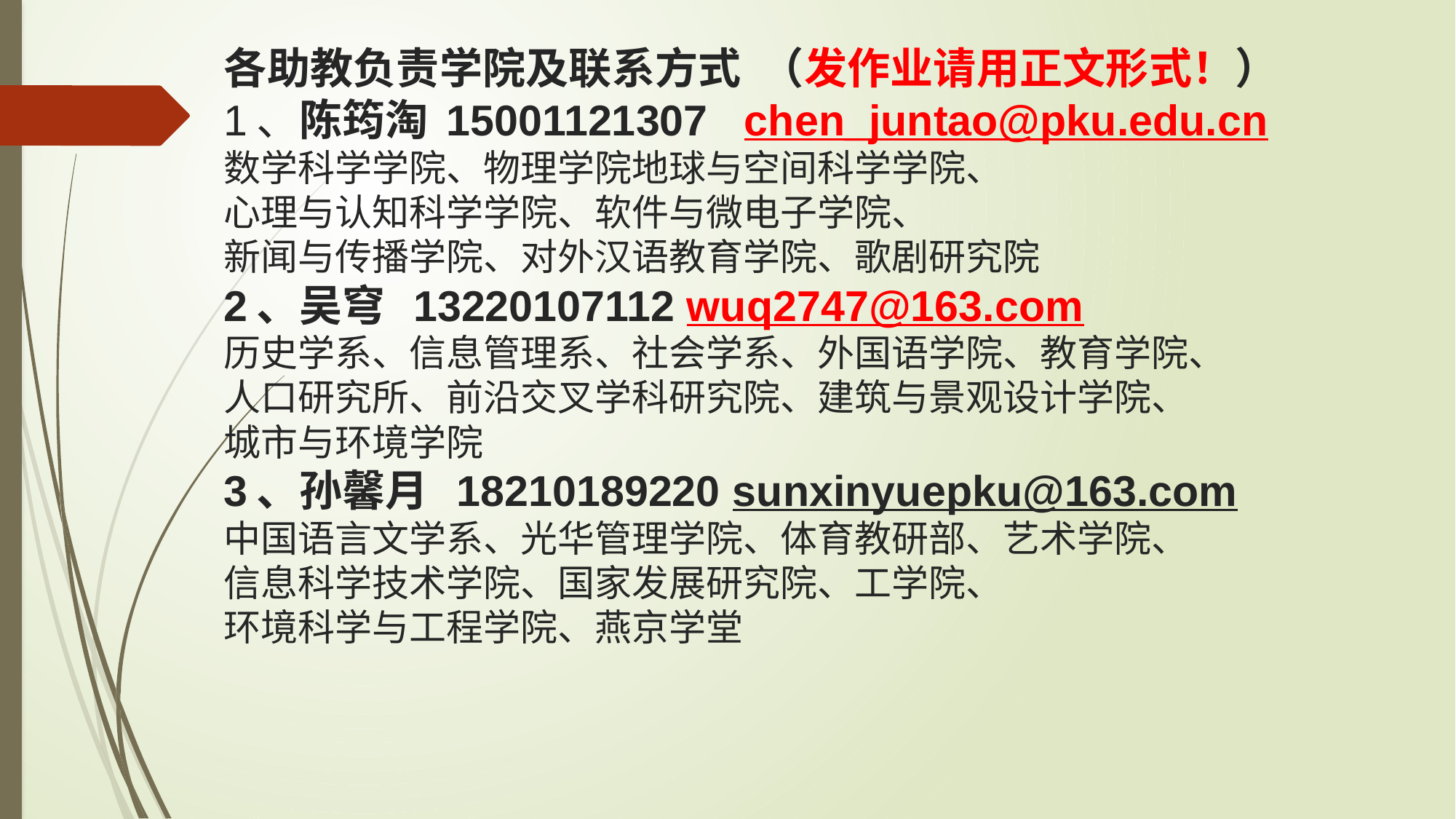

# 各助教负责学院及联系方式  （发作业请用正文形式！） 1、陈筠淘 15001121307   chen_juntao@pku.edu.cn 数学科学学院、物理学院地球与空间科学学院、 心理与认知科学学院、软件与微电子学院、 新闻与传播学院、对外汉语教育学院、歌剧研究院 2、吴穹  13220107112 wuq2747@163.com 历史学系、信息管理系、社会学系、外国语学院、教育学院、 人口研究所、前沿交叉学科研究院、建筑与景观设计学院、 城市与环境学院 3、孙馨月  18210189220 sunxinyuepku@163.com 中国语言文学系、光华管理学院、体育教研部、艺术学院、 信息科学技术学院、国家发展研究院、工学院、 环境科学与工程学院、燕京学堂